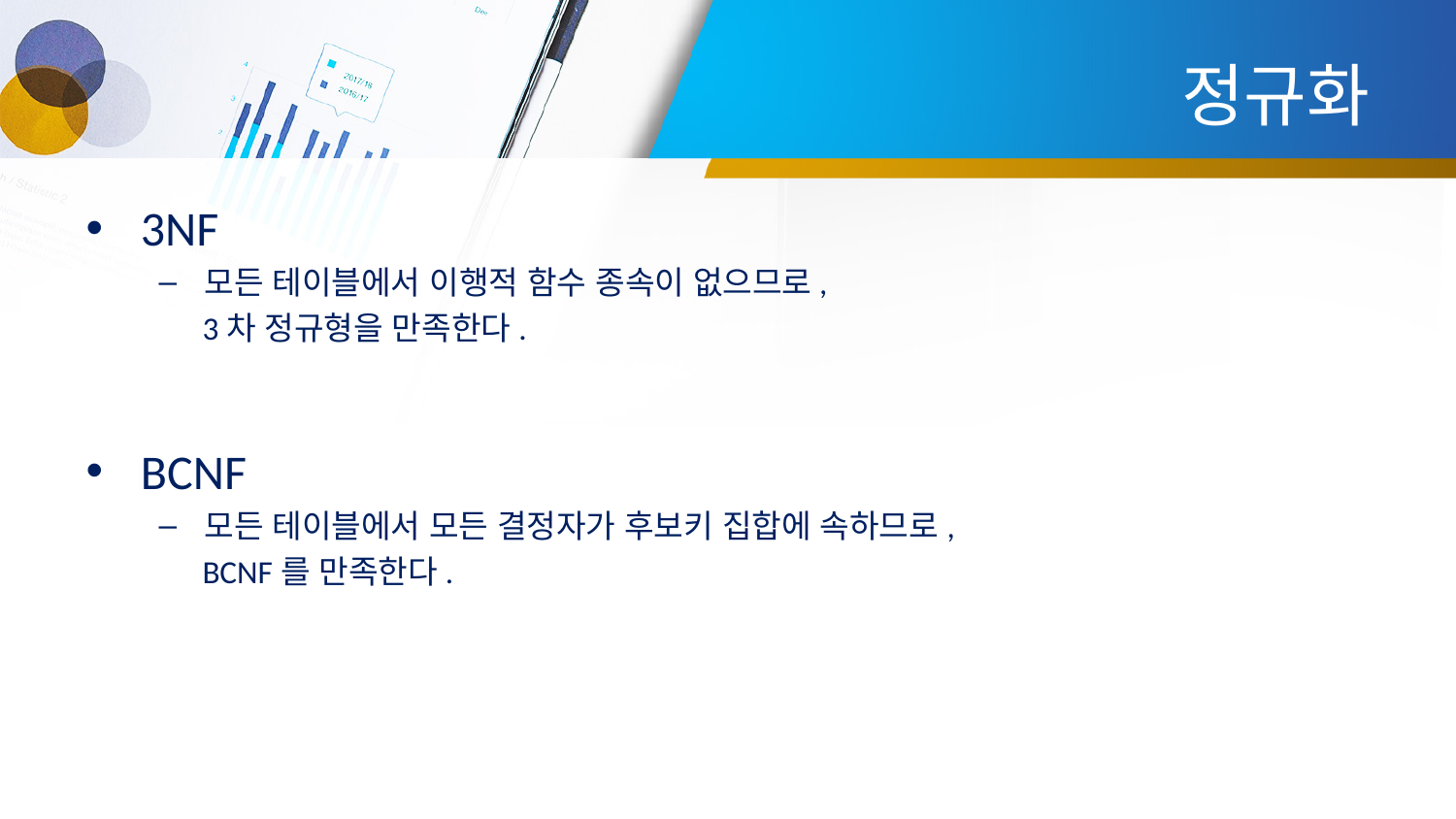

# 정규화
3NF
모든 테이블에서 이행적 함수 종속이 없으므로,
      3차 정규형을 만족한다.

BCNF
모든 테이블에서 모든 결정자가 후보키 집합에 속하므로,
      BCNF를 만족한다.